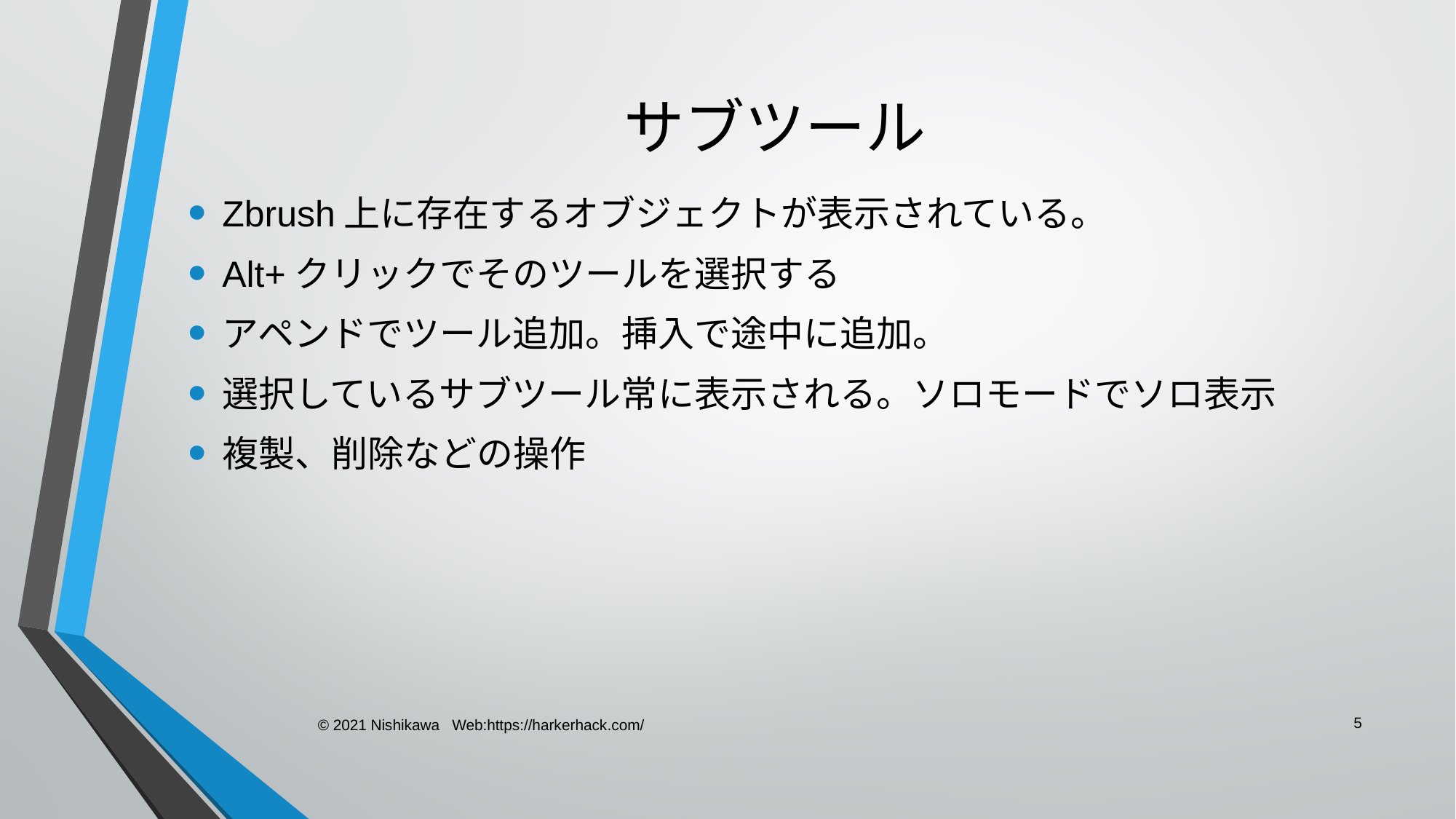

# サブツール
Zbrush上に存在するオブジェクトが表示されている。
Alt+クリックでそのツールを選択する
アペンドでツール追加。挿入で途中に追加。
選択しているサブツール常に表示される。ソロモードでソロ表示
複製、削除などの操作

5
© 2021 Nishikawa   Web:https://harkerhack.com/